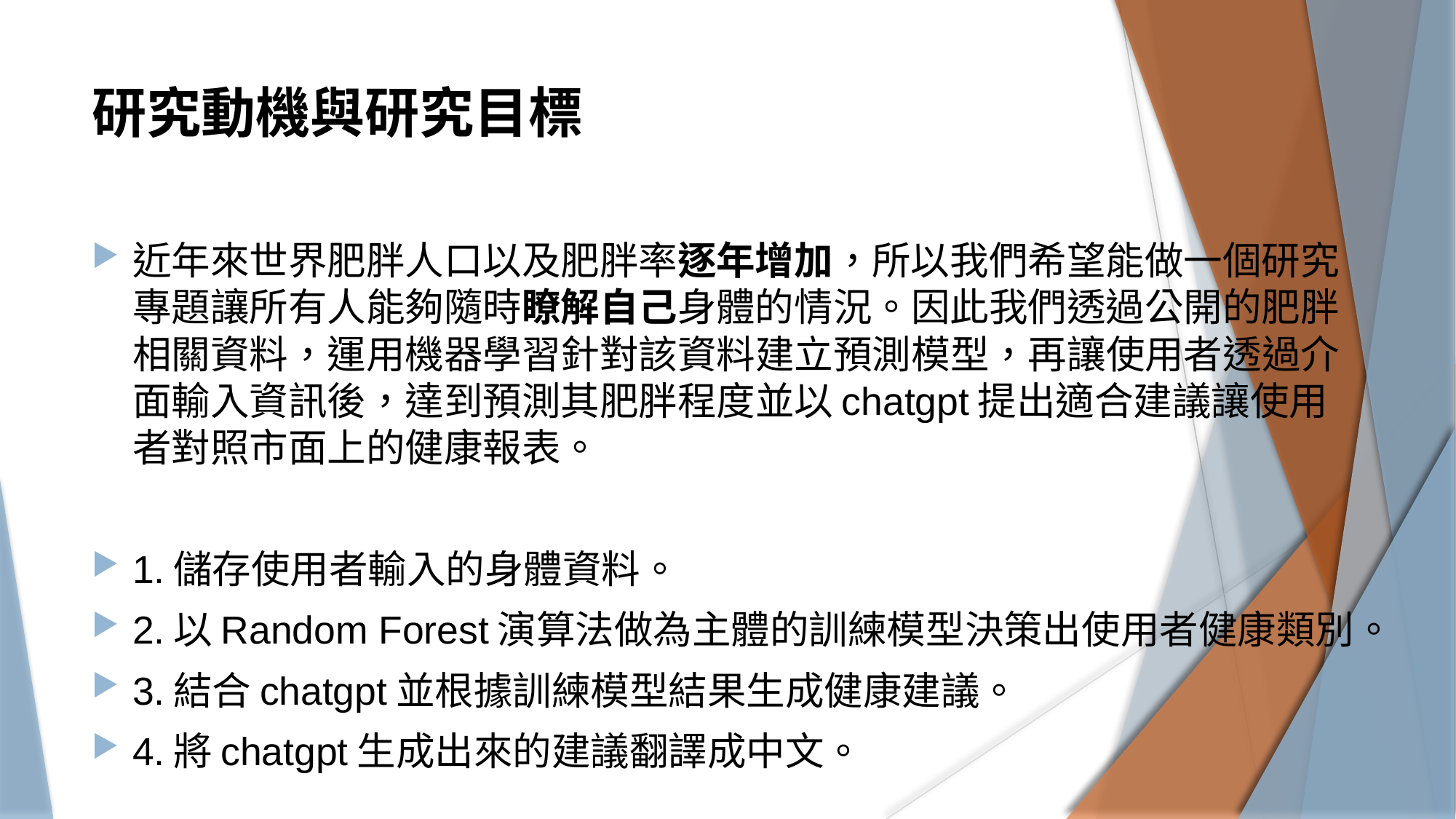

# 研究動機與研究目標
近年來世界肥胖人口以及肥胖率逐年增加，所以我們希望能做一個研究專題讓所有人能夠隨時瞭解自己身體的情況。因此我們透過公開的肥胖相關資料，運用機器學習針對該資料建立預測模型，再讓使用者透過介面輸入資訊後，達到預測其肥胖程度並以chatgpt提出適合建議讓使用者對照市面上的健康報表。

1.儲存使用者輸入的身體資料。
2.以Random Forest演算法做為主體的訓練模型決策出使用者健康類別。
3.結合chatgpt並根據訓練模型結果生成健康建議。
4.將chatgpt生成出來的建議翻譯成中文。